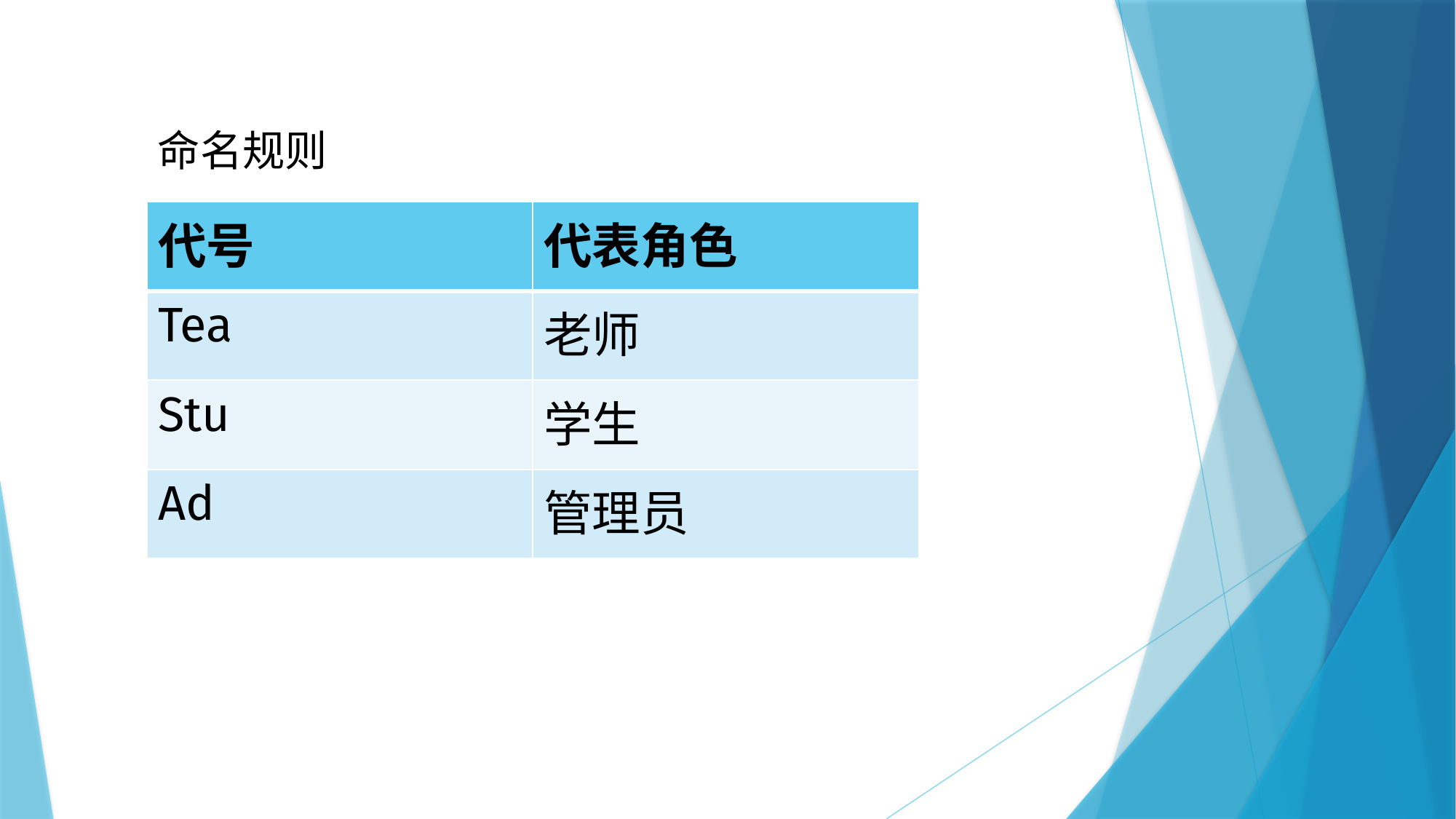

命名规则
| 代号 | 代表角色 |
| --- | --- |
| Tea | 老师 |
| Stu | 学生 |
| Ad | 管理员 |